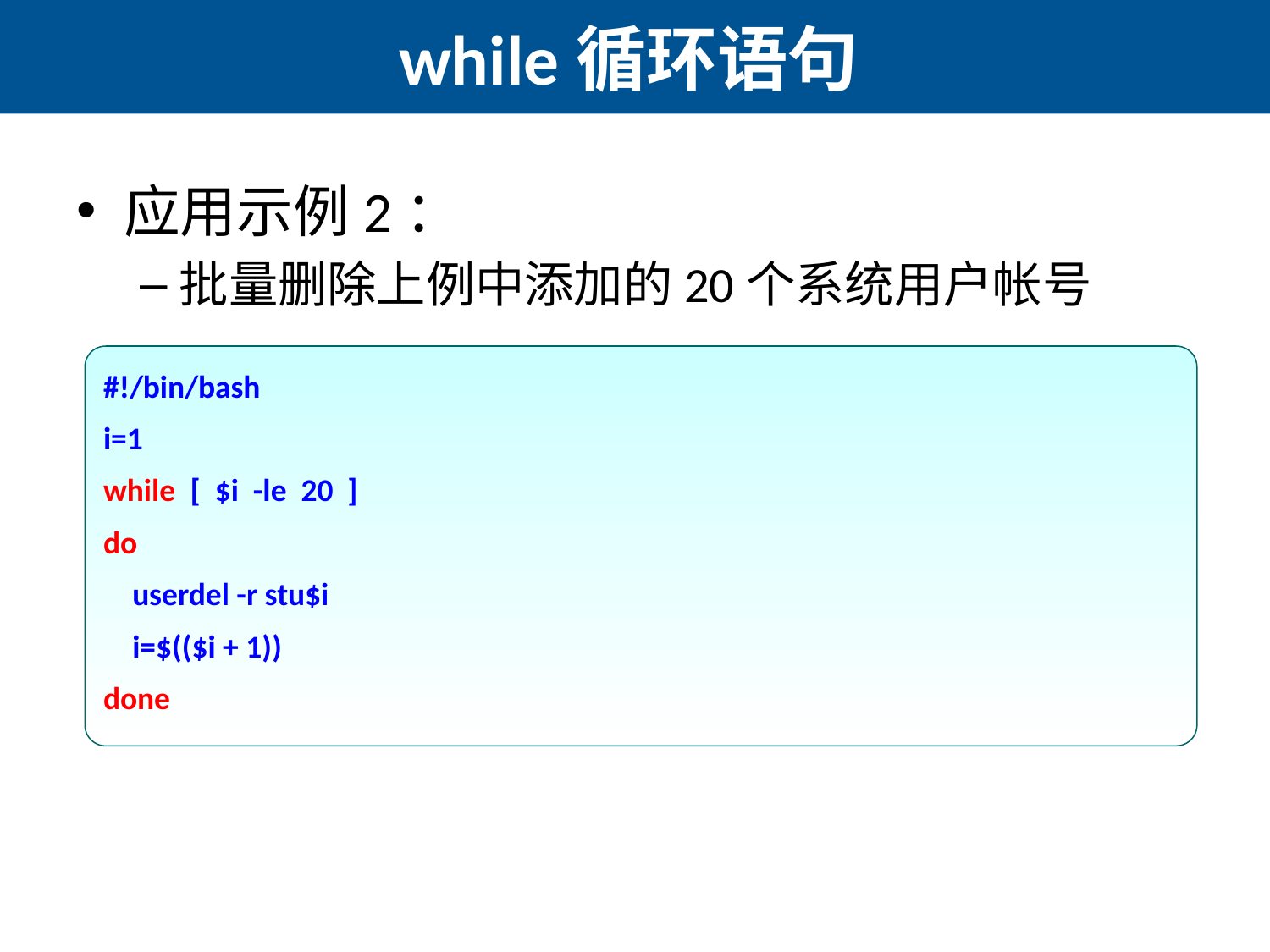

# while循环语句
应用示例2：
批量删除上例中添加的20个系统用户帐号
#!/bin/bash
i=1
while  [  $i  -le  20  ]
do
    userdel -r stu$i
    i=$(($i + 1))
done